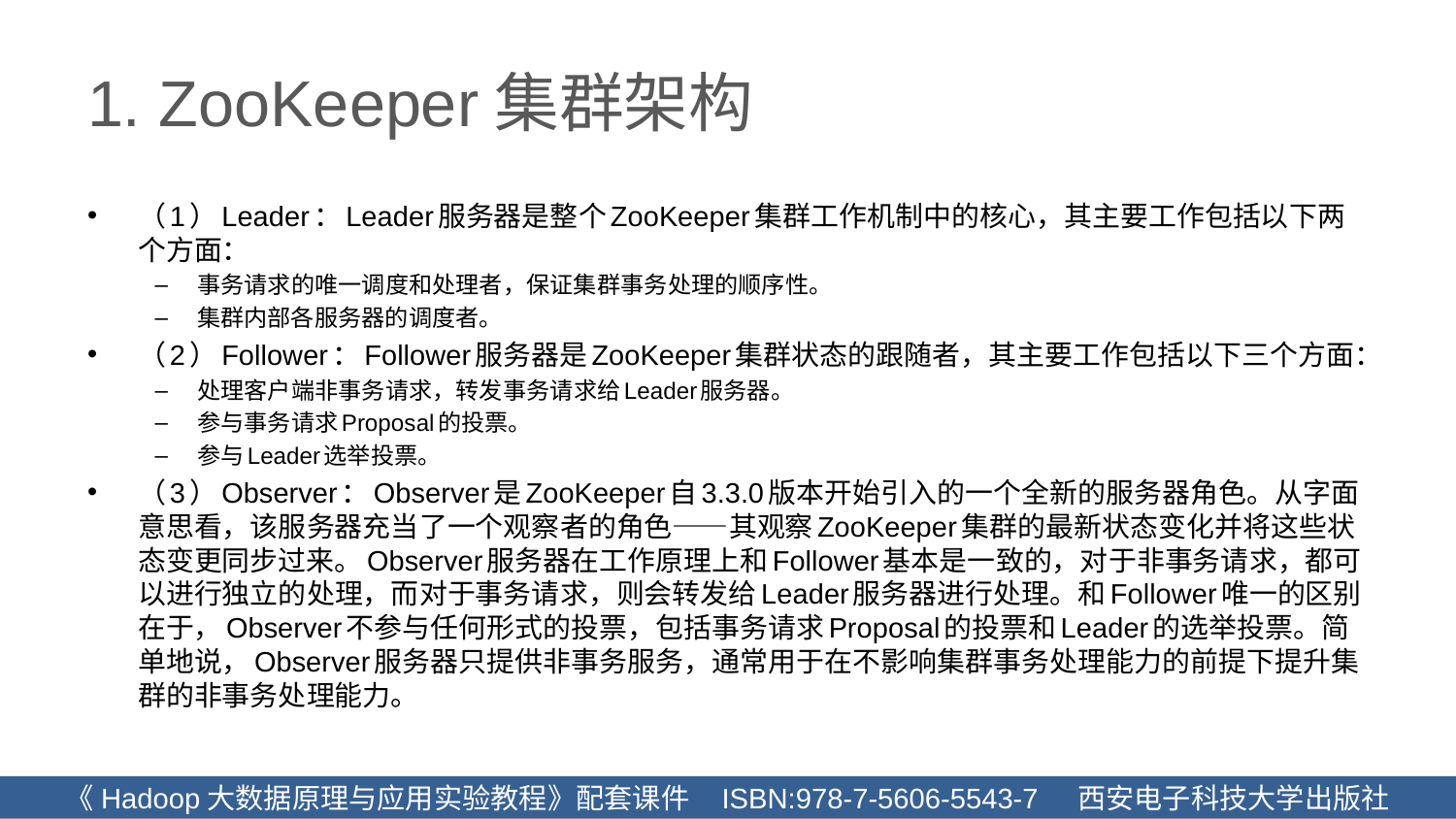

# 1. ZooKeeper集群架构
（1）Leader：Leader服务器是整个ZooKeeper集群工作机制中的核心，其主要工作包括以下两个方面：
事务请求的唯一调度和处理者，保证集群事务处理的顺序性。
集群内部各服务器的调度者。
（2）Follower：Follower服务器是ZooKeeper集群状态的跟随者，其主要工作包括以下三个方面：
处理客户端非事务请求，转发事务请求给Leader服务器。
参与事务请求Proposal的投票。
参与Leader选举投票。
（3）Observer：Observer是ZooKeeper自3.3.0版本开始引入的一个全新的服务器角色。从字面意思看，该服务器充当了一个观察者的角色——其观察ZooKeeper集群的最新状态变化并将这些状态变更同步过来。Observer服务器在工作原理上和Follower基本是一致的，对于非事务请求，都可以进行独立的处理，而对于事务请求，则会转发给Leader服务器进行处理。和Follower唯一的区别在于，Observer不参与任何形式的投票，包括事务请求Proposal的投票和Leader的选举投票。简单地说，Observer服务器只提供非事务服务，通常用于在不影响集群事务处理能力的前提下提升集群的非事务处理能力。